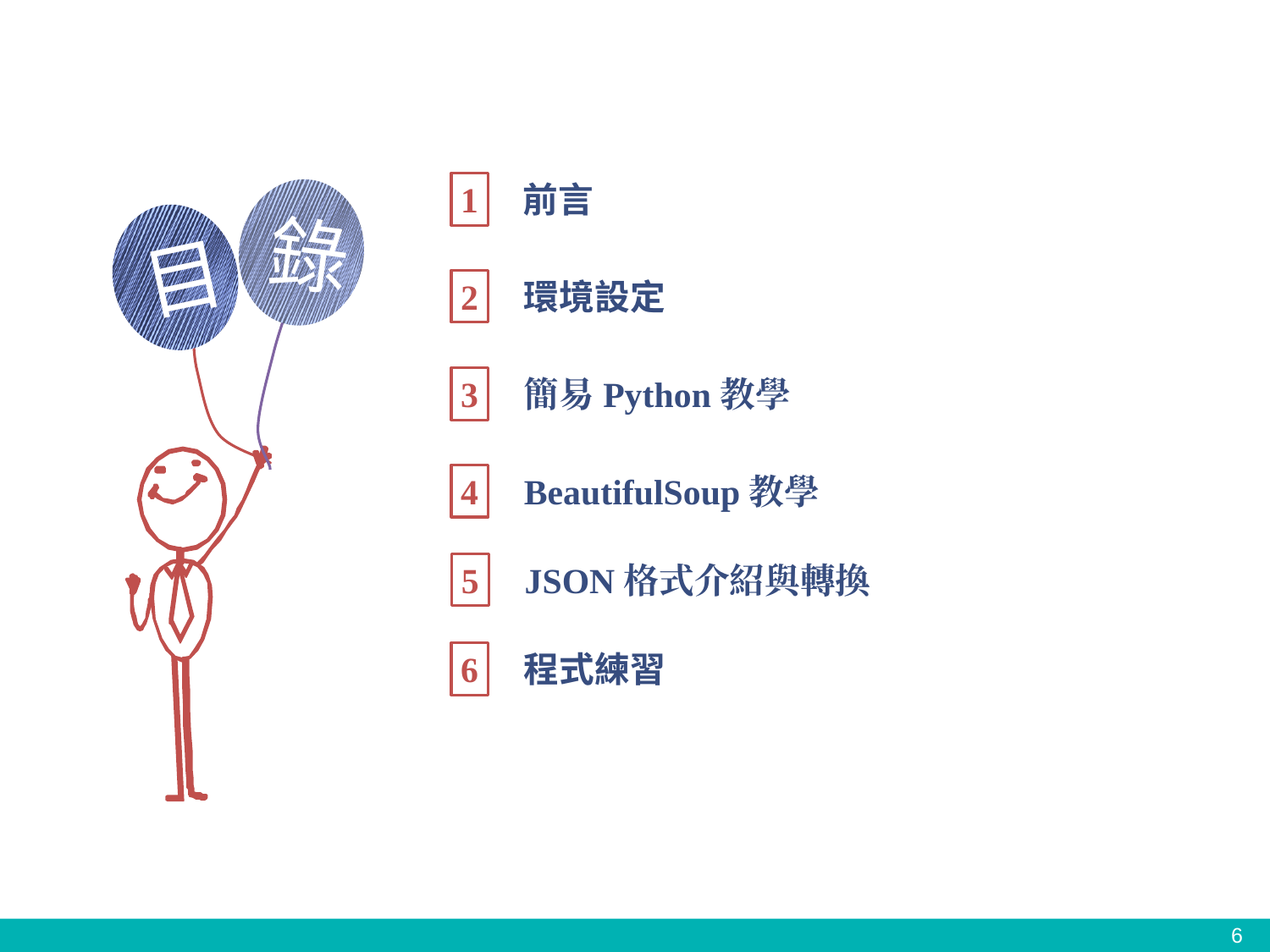

錄

1
前言
目

2
環境設定
3
簡易Python教學

4
BeautifulSoup教學
5
JSON格式介紹與轉換
6
程式練習